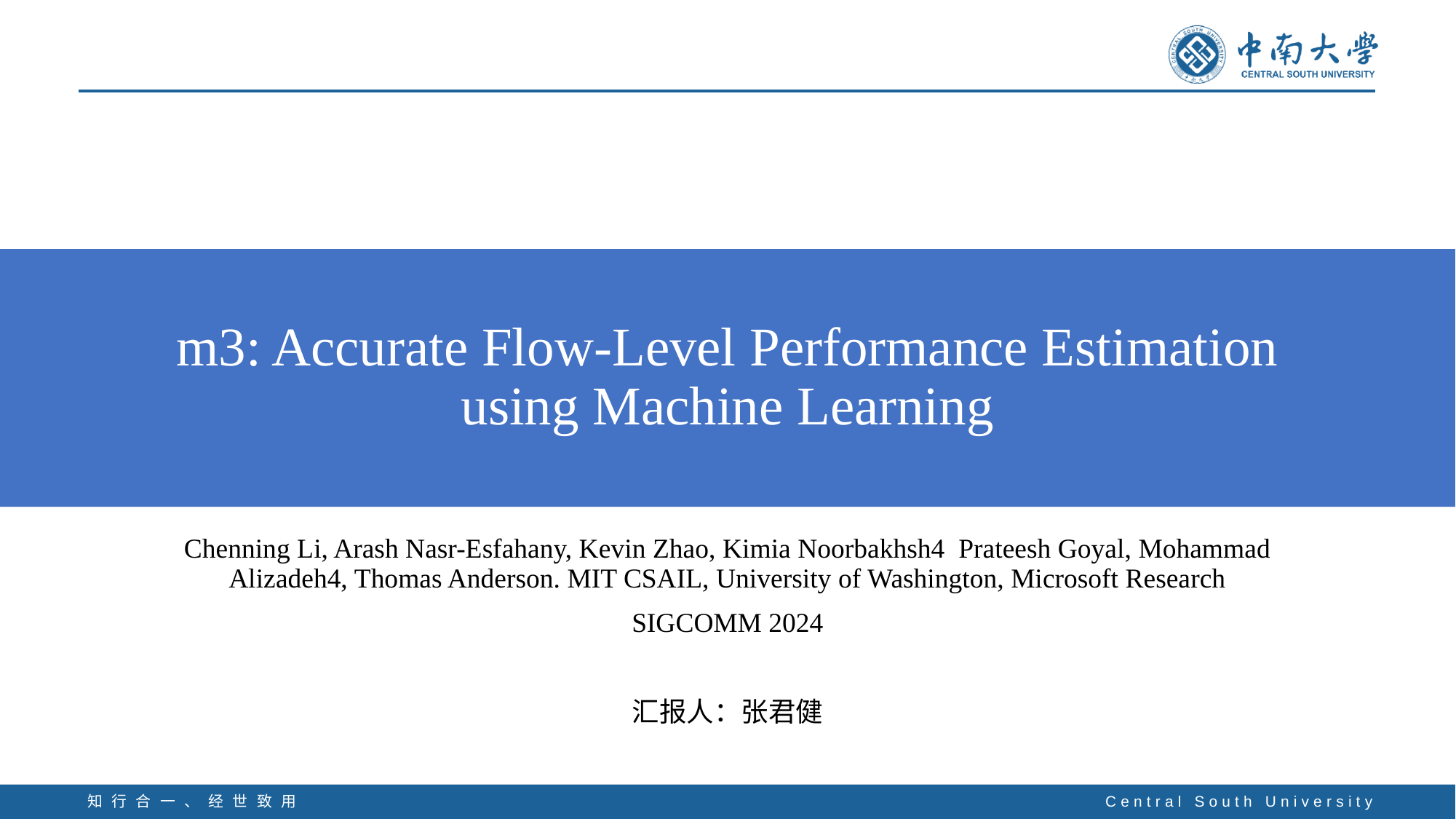

# m3: Accurate Flow-Level Performance Estimation using Machine Learning
Chenning Li, Arash Nasr-Esfahany, Kevin Zhao, Kimia Noorbakhsh4  Prateesh Goyal, Mohammad Alizadeh4, Thomas Anderson. MIT CSAIL, University of Washington, Microsoft Research
SIGCOMM 2024

汇报人：张君健